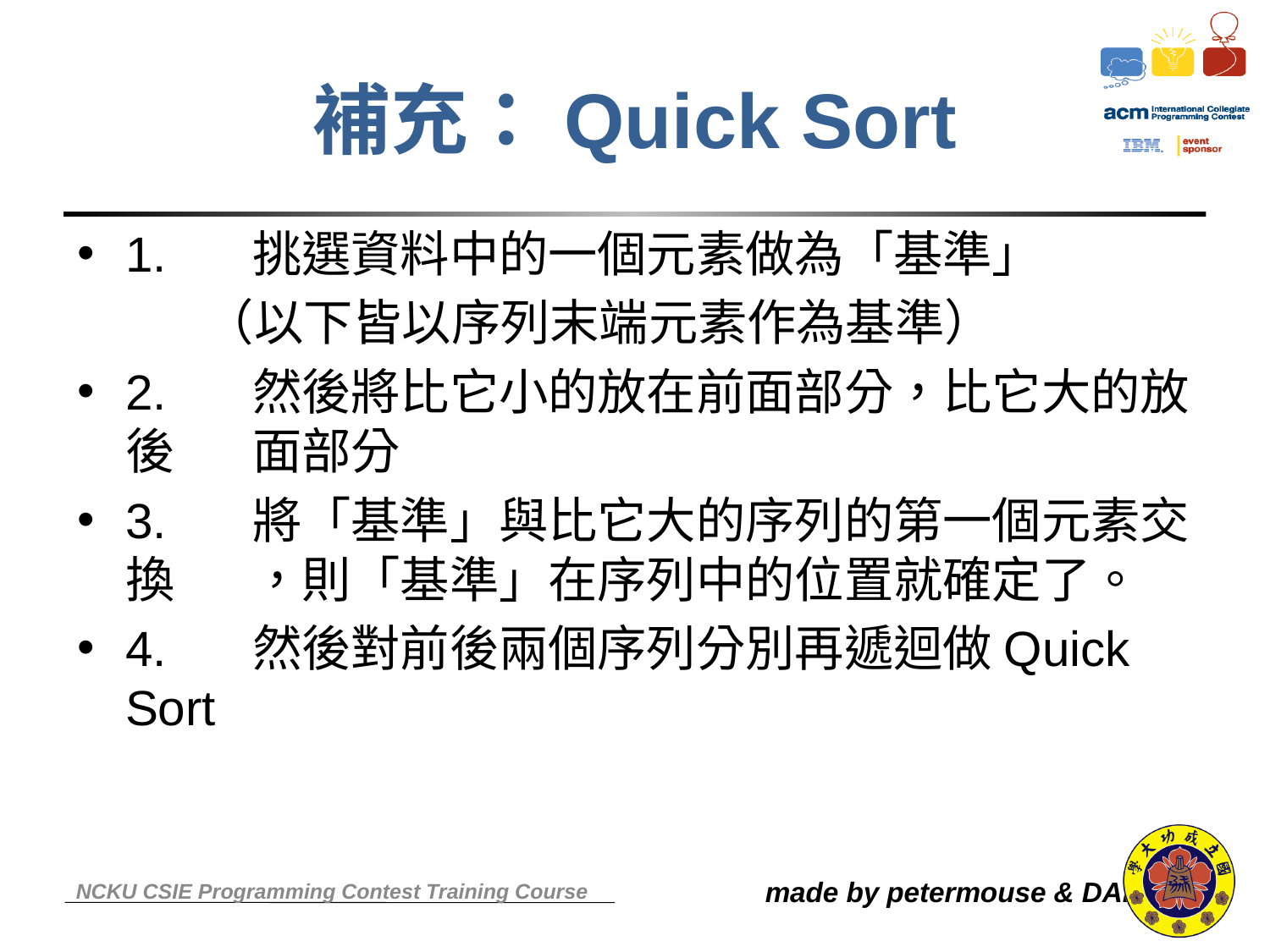

# 補充：Quick Sort
1.	挑選資料中的一個元素做為「基準」
	（以下皆以序列末端元素作為基準）
2.	然後將比它小的放在前面部分，比它大的放後	面部分
3.	將「基準」與比它大的序列的第一個元素交換	，則「基準」在序列中的位置就確定了。
4.	然後對前後兩個序列分別再遞迴做Quick Sort